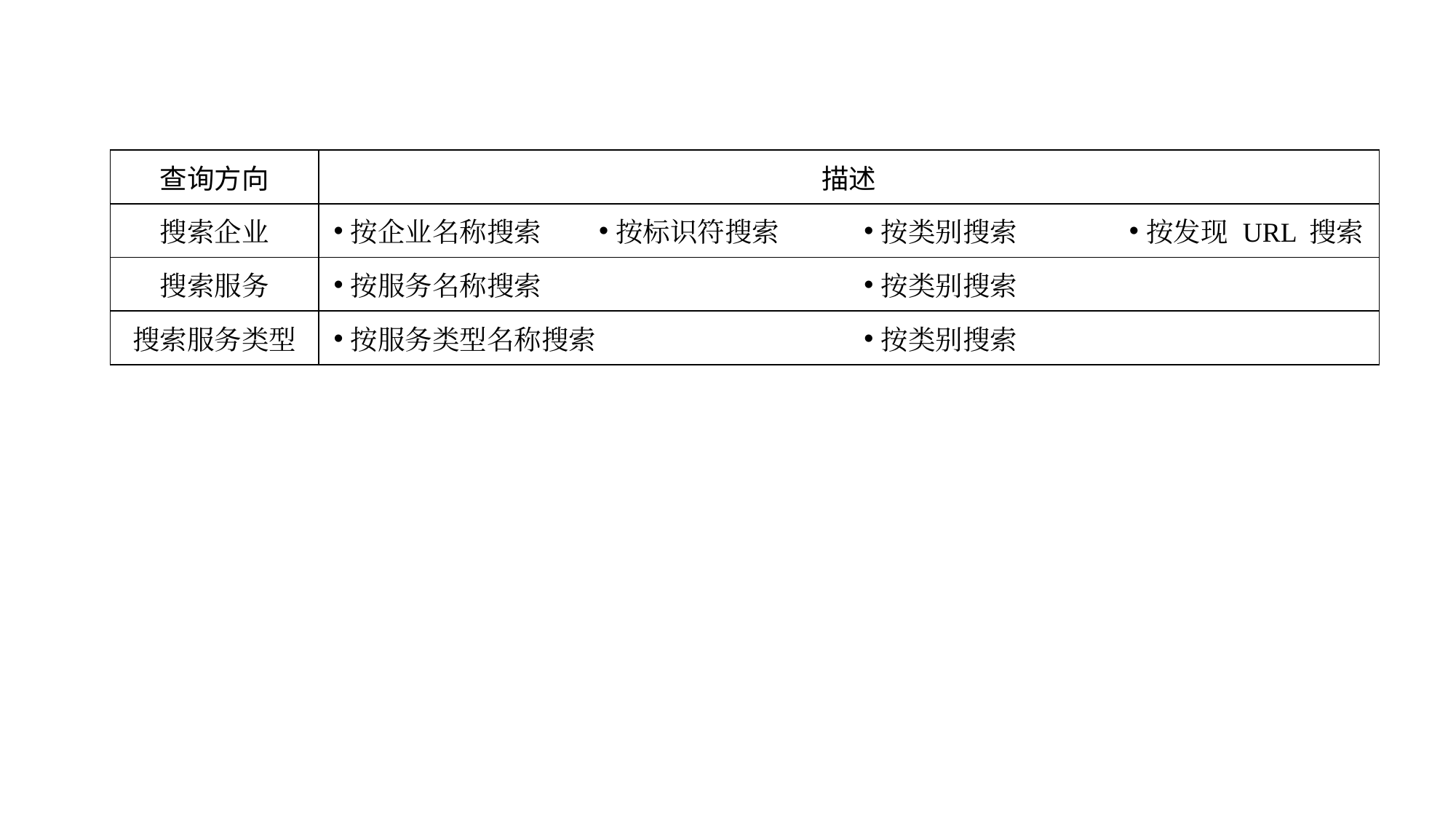

| 查询方向 | 描述 |  |  |  |
| --- | --- | --- | --- | --- |
| 搜索企业 | 按企业名称搜索 | 按标识符搜索 | 按类别搜索 | 按发现 URL 搜索 |
| 搜索服务 | 按服务名称搜索 |  | 按类别搜索 |  |
| 搜索服务类型 | 按服务类型名称搜索 |  | 按类别搜索 |  |